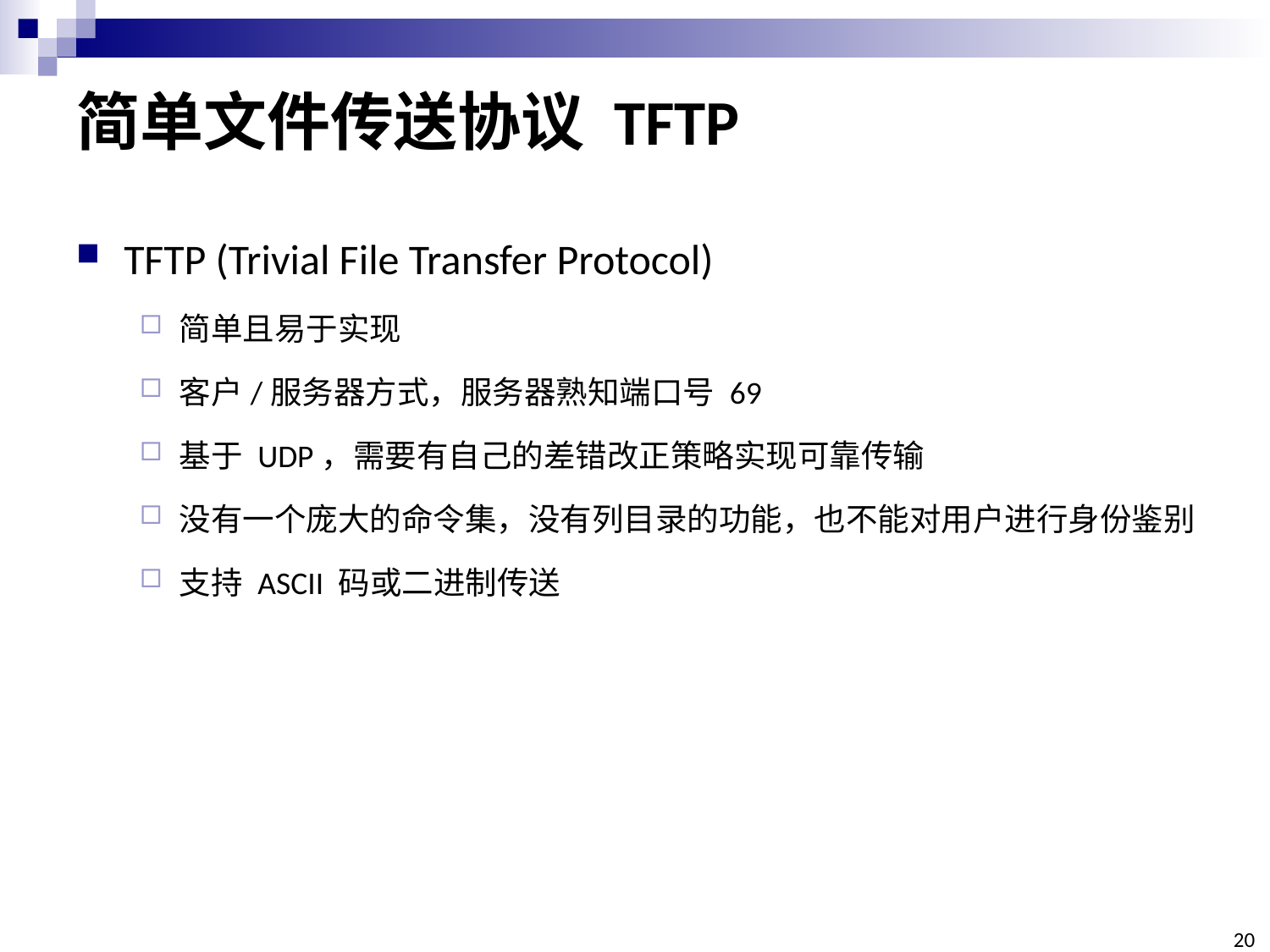

# 简单文件传送协议 TFTP
TFTP (Trivial File Transfer Protocol)
简单且易于实现
客户/服务器方式，服务器熟知端口号 69
基于 UDP，需要有自己的差错改正策略实现可靠传输
没有一个庞大的命令集，没有列目录的功能，也不能对用户进行身份鉴别
支持 ASCII 码或二进制传送
20